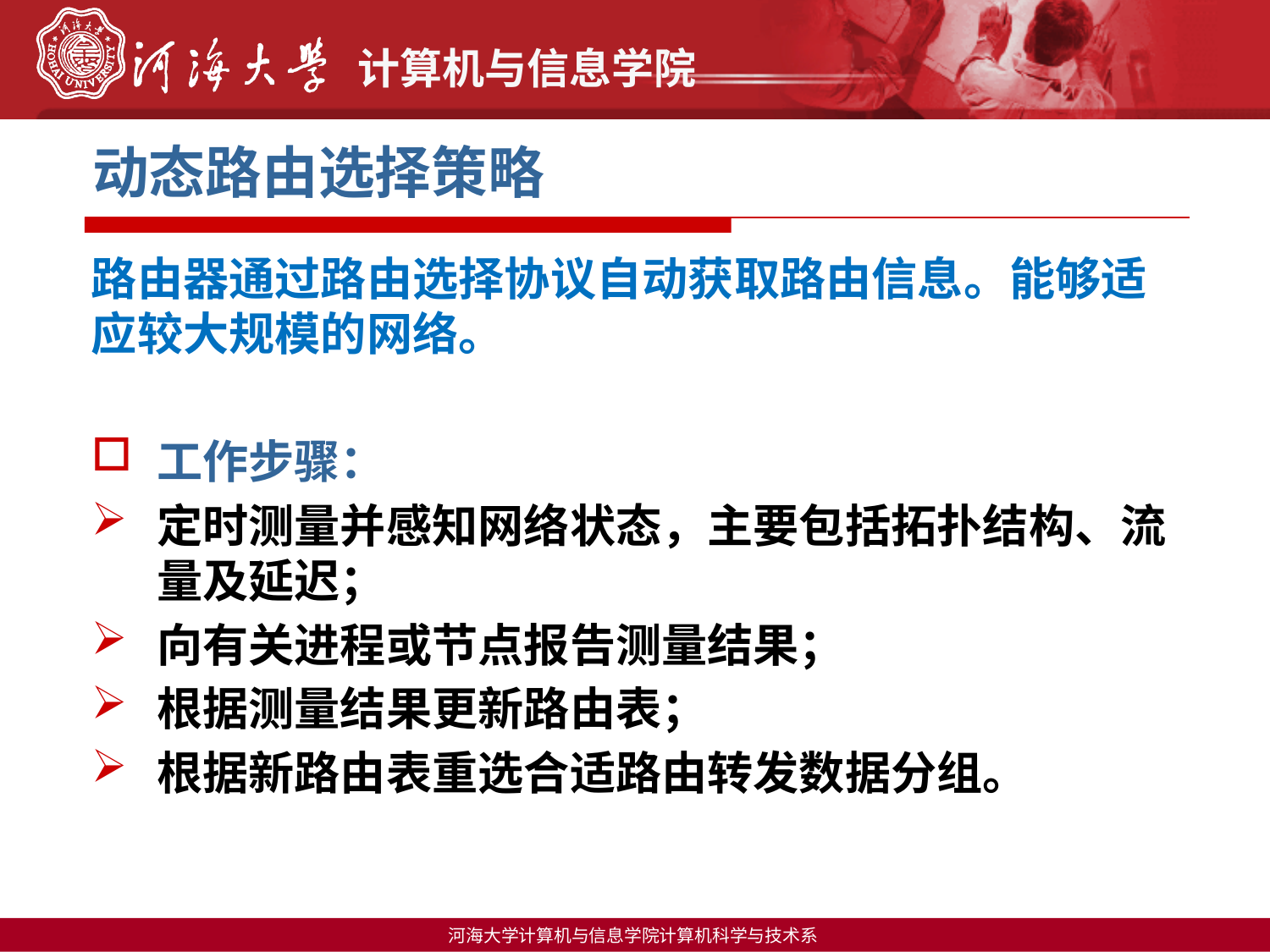

# 动态路由选择策略
路由器通过路由选择协议自动获取路由信息。能够适应较大规模的网络。

工作步骤：
定时测量并感知网络状态，主要包括拓扑结构、流量及延迟；
向有关进程或节点报告测量结果；
根据测量结果更新路由表；
根据新路由表重选合适路由转发数据分组。